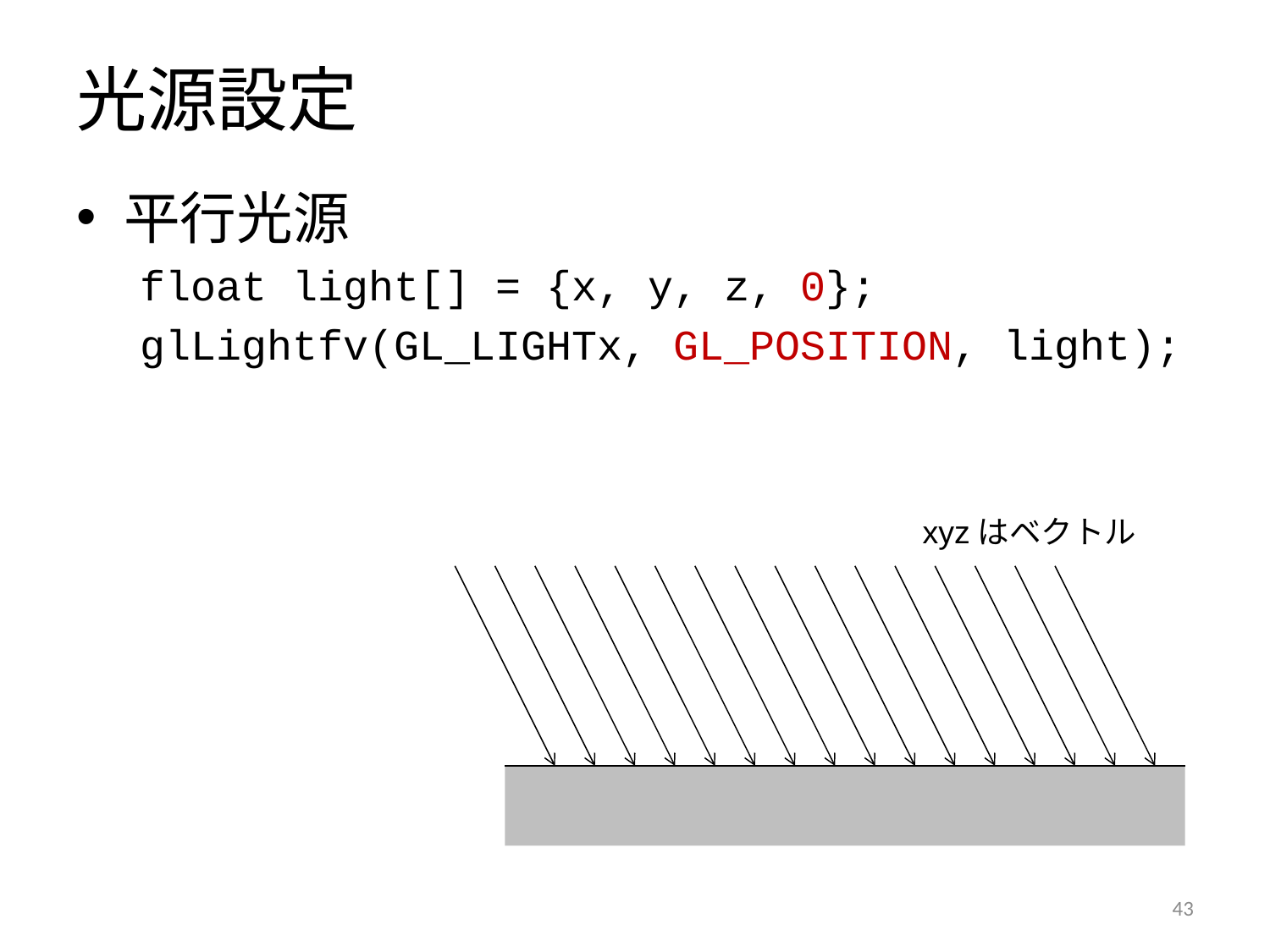

# 光源設定
平行光源
float light[] = {x, y, z, 0};
glLightfv(GL_LIGHTx, GL_POSITION, light);

xyzはベクトル

43